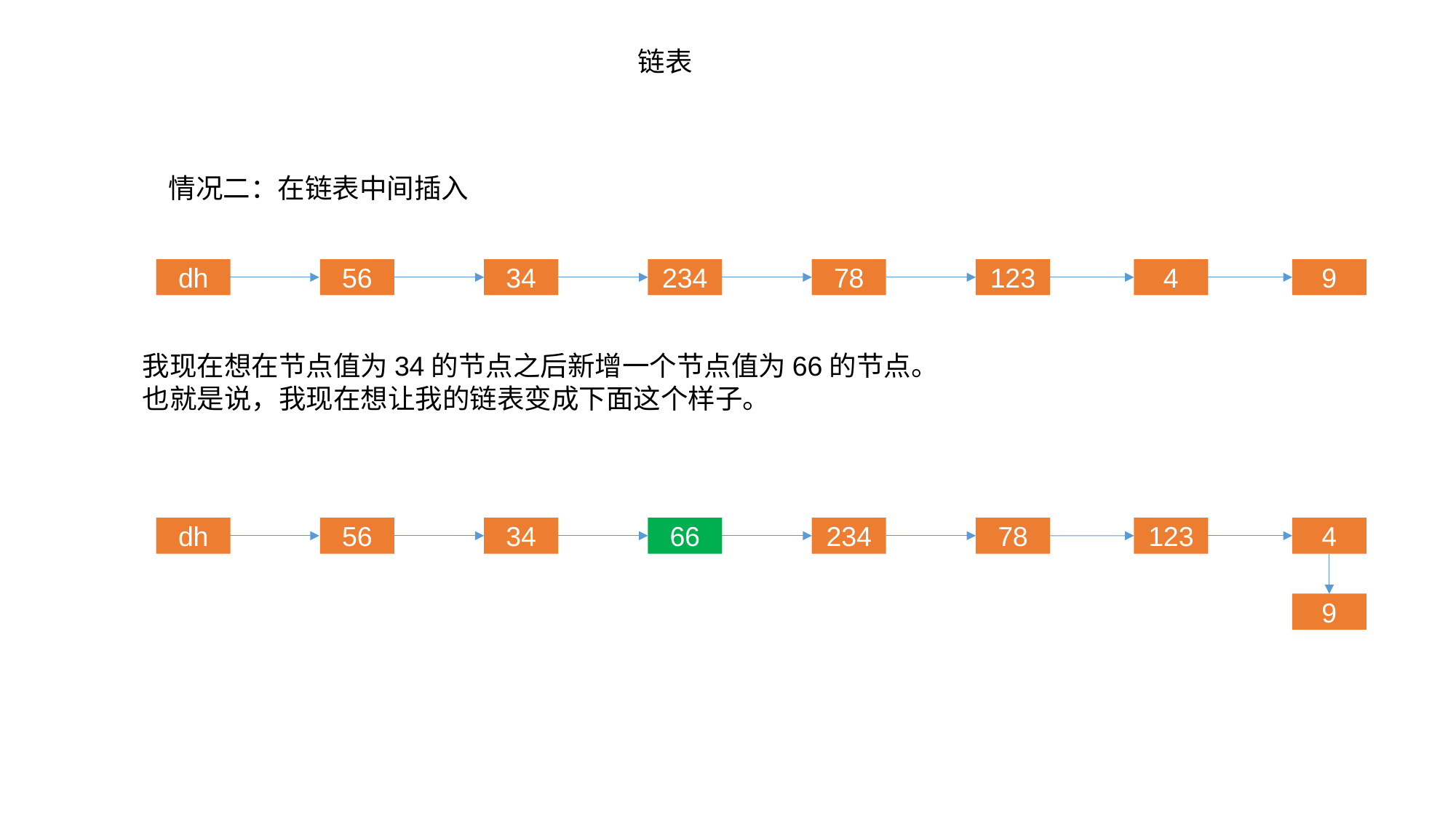

链表
情况二：在链表中间插入
dh
78
123
4
9
234
34
56
我现在想在节点值为34的节点之后新增一个节点值为66的节点。
也就是说，我现在想让我的链表变成下面这个样子。
dh
234
78
123
4
66
34
56
9